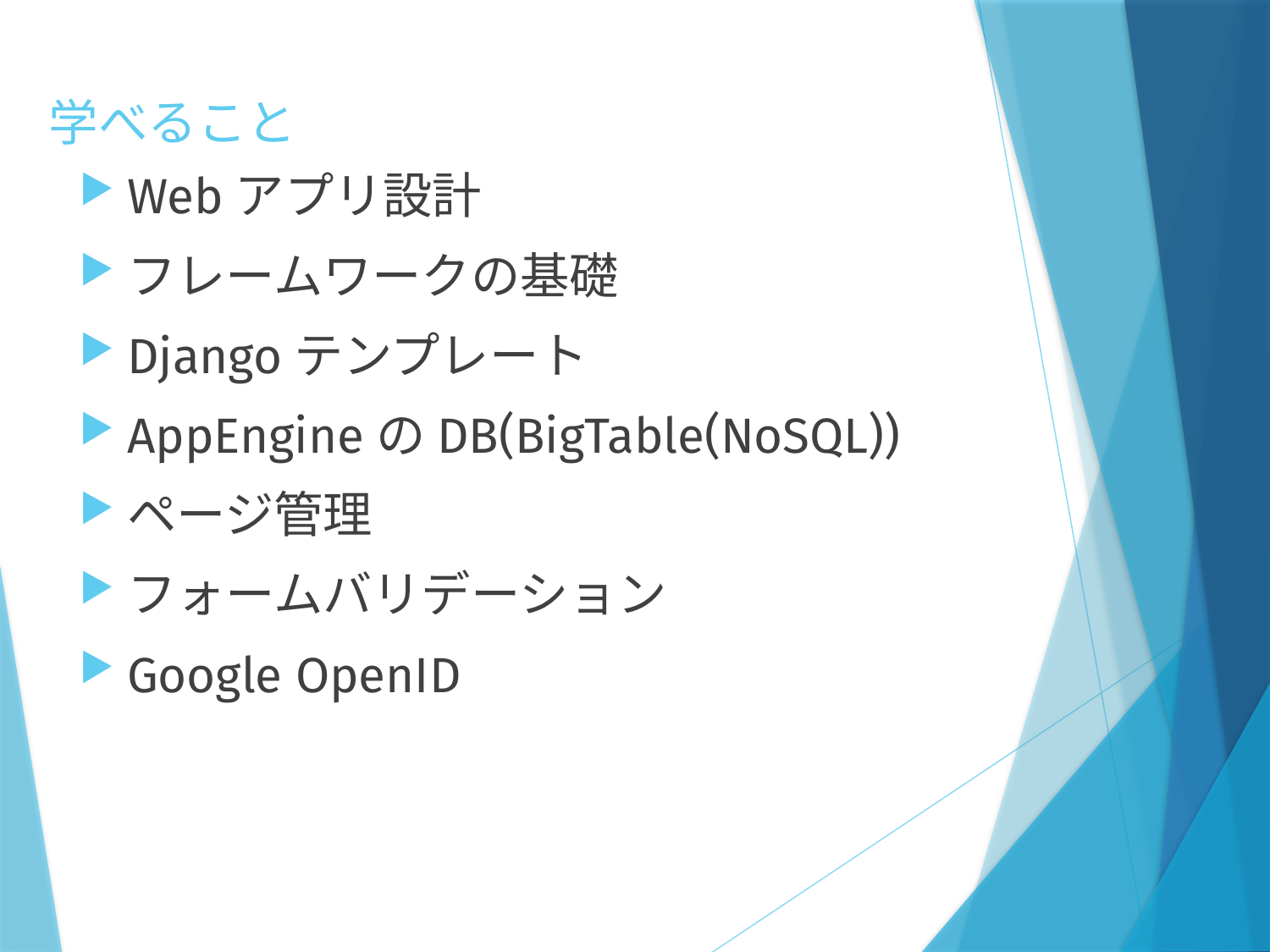

# 学べること
Webアプリ設計
フレームワークの基礎
Djangoテンプレート
AppEngineのDB(BigTable(NoSQL))
ページ管理
フォームバリデーション
Google OpenID